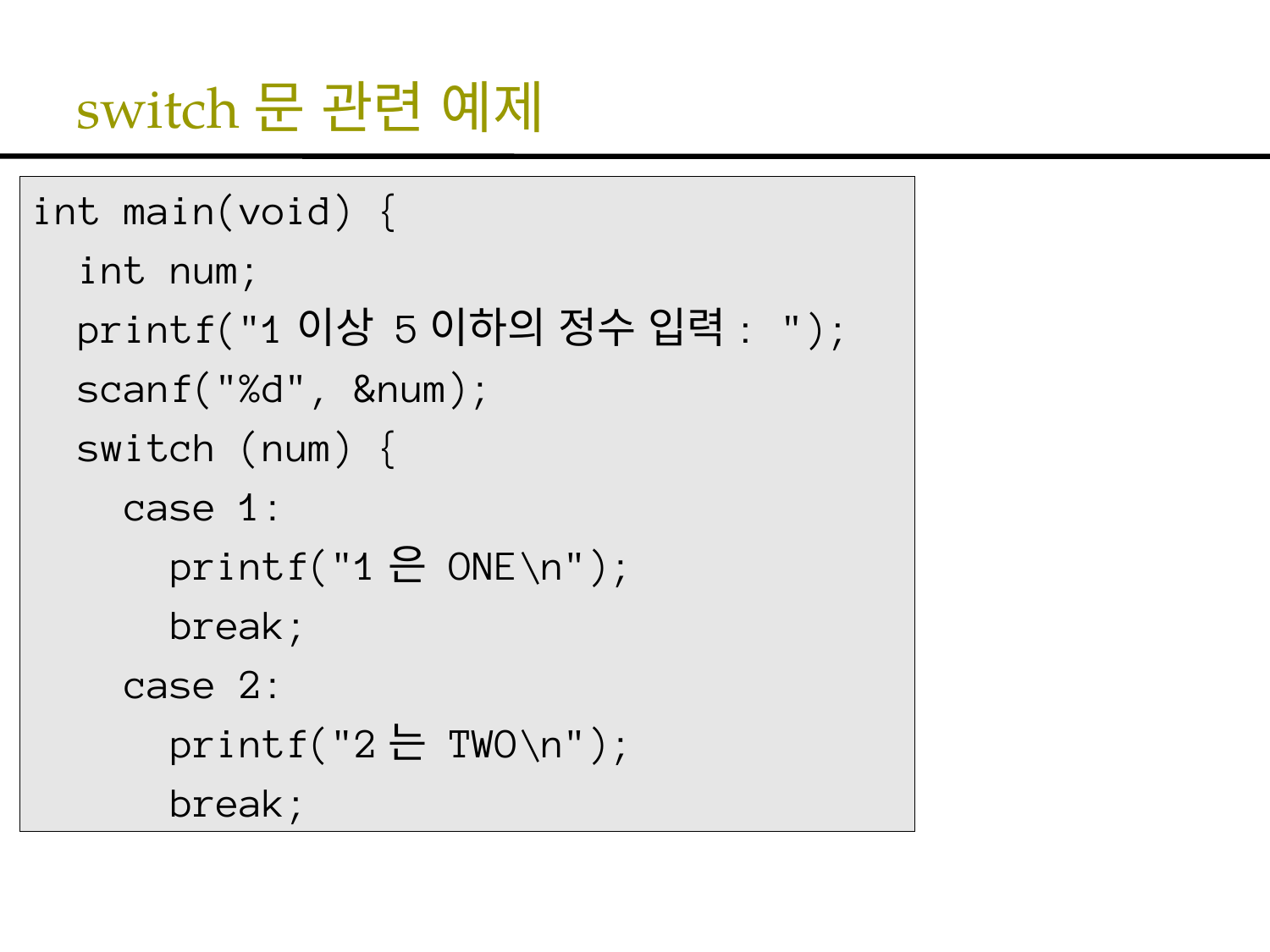

# switch문 관련 예제
int main(void) {
  int num;
  printf("1이상 5이하의 정수 입력: ");
  scanf("%d", &num);
  switch (num) {
    case 1:
      printf("1은 ONE\n");
      break;
    case 2:
      printf("2는 TWO\n");
      break;